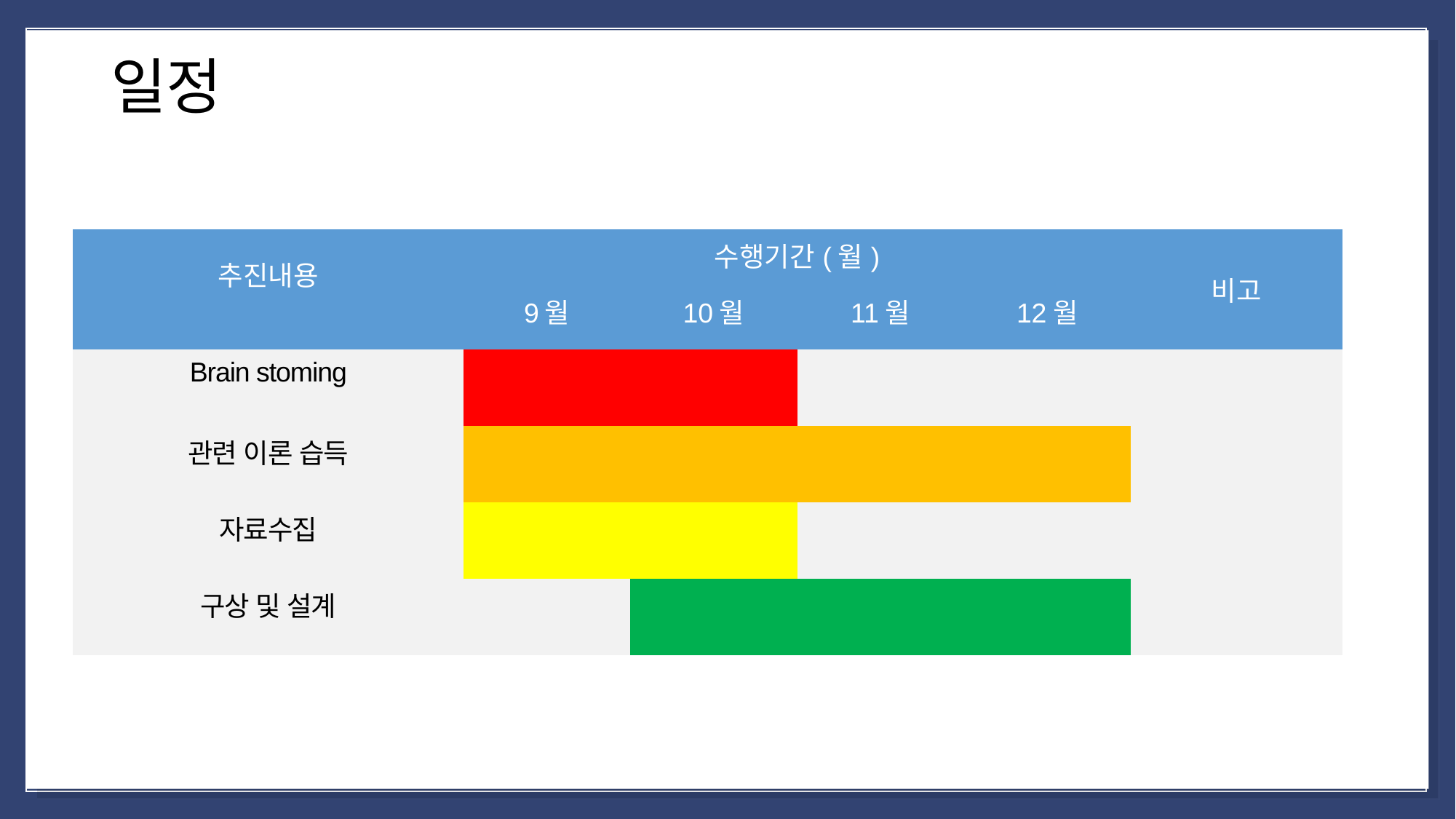

일정
1. 제목을 입력하세요
| 추진내용 | 수행기간(월) |  |  |  | 비고 |
| --- | --- | --- | --- | --- | --- |
|  | 9월 | 10월 | 11월 | 12월 |  |
| Brain stoming |  |  |  |  |  |
| 관련 이론 습득 |  |  |  |  |  |
| 자료수집 |  |  |  |  |  |
| 구상 및 설계 |  |  |  |  |  |